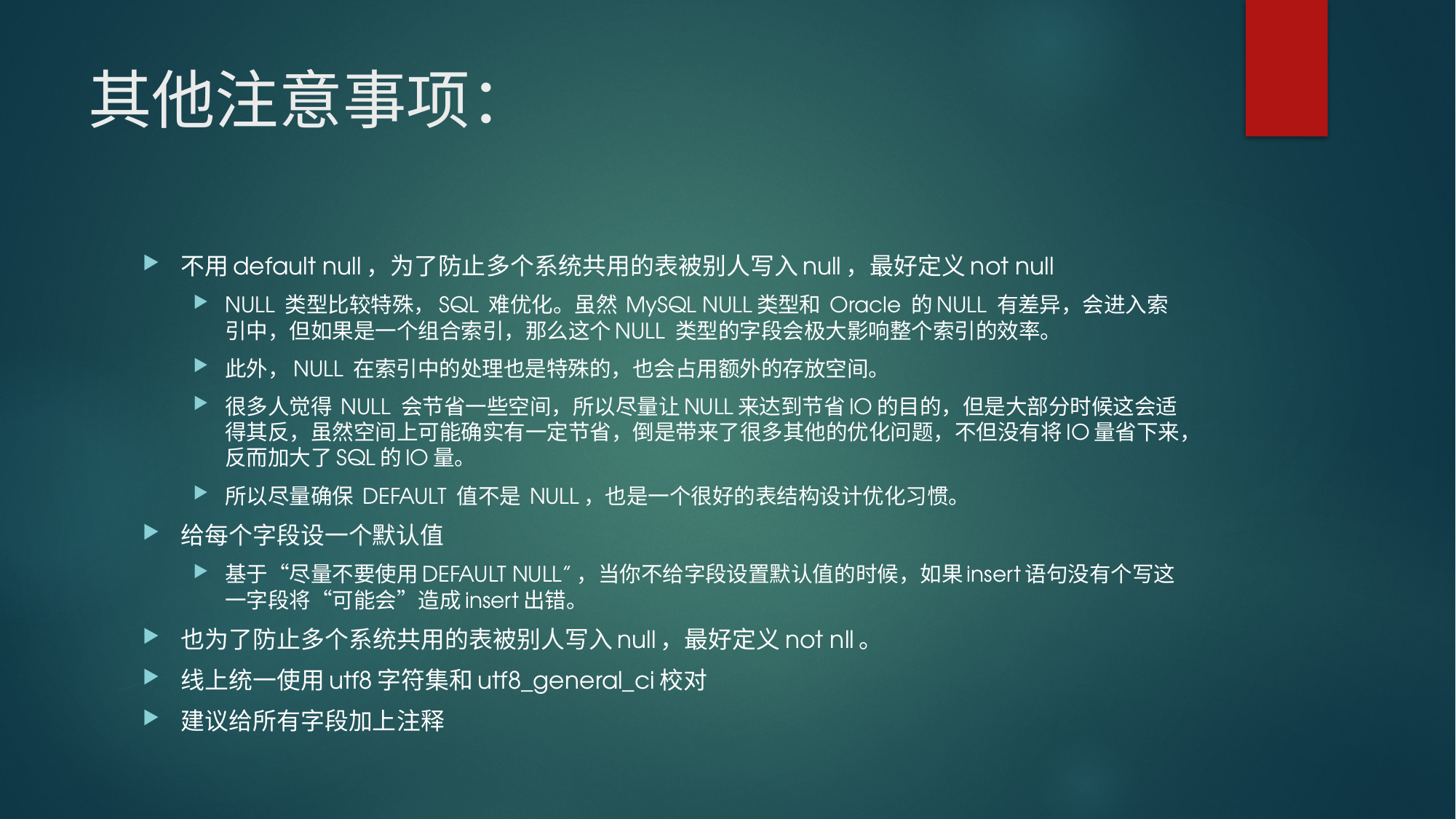

# 其他注意事项：
不用default null，为了防止多个系统共用的表被别人写入null，最好定义not null
NULL 类型比较特殊，SQL 难优化。虽然 MySQL NULL类型和 Oracle 的NULL 有差异，会进入索引中，但如果是一个组合索引，那么这个NULL 类型的字段会极大影响整个索引的效率。
此外，NULL 在索引中的处理也是特殊的，也会占用额外的存放空间。
很多人觉得 NULL 会节省一些空间，所以尽量让NULL来达到节省IO的目的，但是大部分时候这会适得其反，虽然空间上可能确实有一定节省，倒是带来了很多其他的优化问题，不但没有将IO量省下来，反而加大了SQL的IO量。
所以尽量确保 DEFAULT 值不是 NULL，也是一个很好的表结构设计优化习惯。
给每个字段设一个默认值
基于“尽量不要使用DEFAULT NULL”，当你不给字段设置默认值的时候，如果insert语句没有个写这一字段将“可能会”造成insert出错。
也为了防止多个系统共用的表被别人写入null，最好定义not nll。
线上统一使用utf8字符集和utf8_general_ci校对
建议给所有字段加上注释